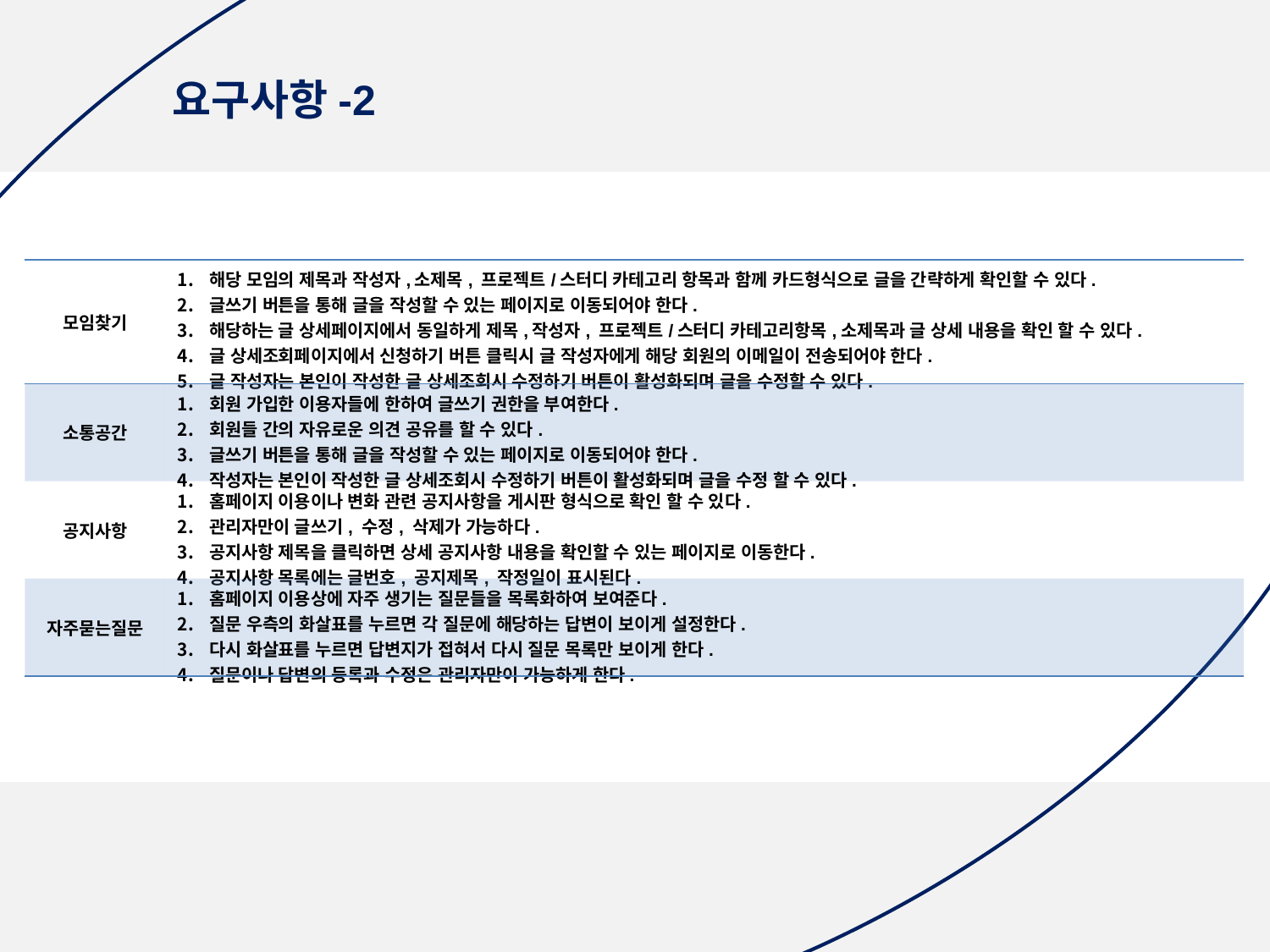

요구사항-2
| 모임찾기 | 해당 모임의 제목과 작성자,소제목, 프로젝트/스터디 카테고리 항목과 함께 카드형식으로 글을 간략하게 확인할 수 있다. 글쓰기 버튼을 통해 글을 작성할 수 있는 페이지로 이동되어야 한다. 해당하는 글 상세페이지에서 동일하게 제목,작성자, 프로젝트/스터디 카테고리항목,소제목과 글 상세 내용을 확인 할 수 있다. 글 상세조회페이지에서 신청하기 버튼 클릭시 글 작성자에게 해당 회원의 이메일이 전송되어야 한다. 글 작성자는 본인이 작성한 글 상세조회시 수정하기 버튼이 활성화되며 글을 수정할 수 있다. |
| --- | --- |
| 소통공간 | 회원 가입한 이용자들에 한하여 글쓰기 권한을 부여한다. 회원들 간의 자유로운 의견 공유를 할 수 있다. 글쓰기 버튼을 통해 글을 작성할 수 있는 페이지로 이동되어야 한다. 작성자는 본인이 작성한 글 상세조회시 수정하기 버튼이 활성화되며 글을 수정 할 수 있다. |
| 공지사항 | 홈페이지 이용이나 변화 관련 공지사항을 게시판 형식으로 확인 할 수 있다. 관리자만이 글쓰기, 수정, 삭제가 가능하다. 공지사항 제목을 클릭하면 상세 공지사항 내용을 확인할 수 있는 페이지로 이동한다. 공지사항 목록에는 글번호, 공지제목, 작정일이 표시된다. |
| 자주묻는질문 | 홈페이지 이용상에 자주 생기는 질문들을 목록화하여 보여준다. 질문 우측의 화살표를 누르면 각 질문에 해당하는 답변이 보이게 설정한다. 다시 화살표를 누르면 답변지가 접혀서 다시 질문 목록만 보이게 한다. 질문이나 답변의 등록과 수정은 관리자만이 가능하게 한다. |